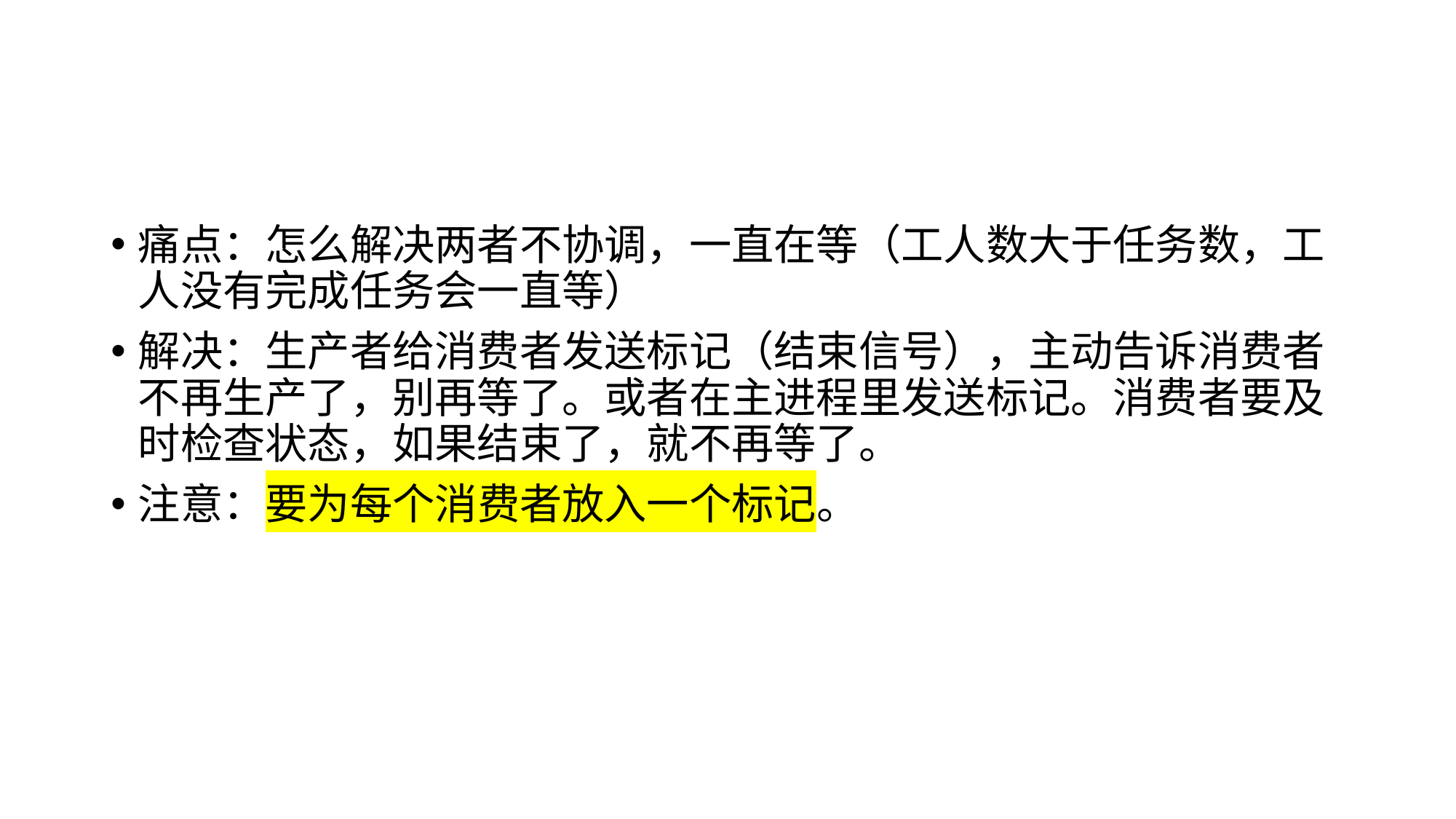

痛点：怎么解决两者不协调，一直在等（工人数大于任务数，工人没有完成任务会一直等）
解决：生产者给消费者发送标记（结束信号），主动告诉消费者不再生产了，别再等了。或者在主进程里发送标记。消费者要及时检查状态，如果结束了，就不再等了。
注意：要为每个消费者放入一个标记。